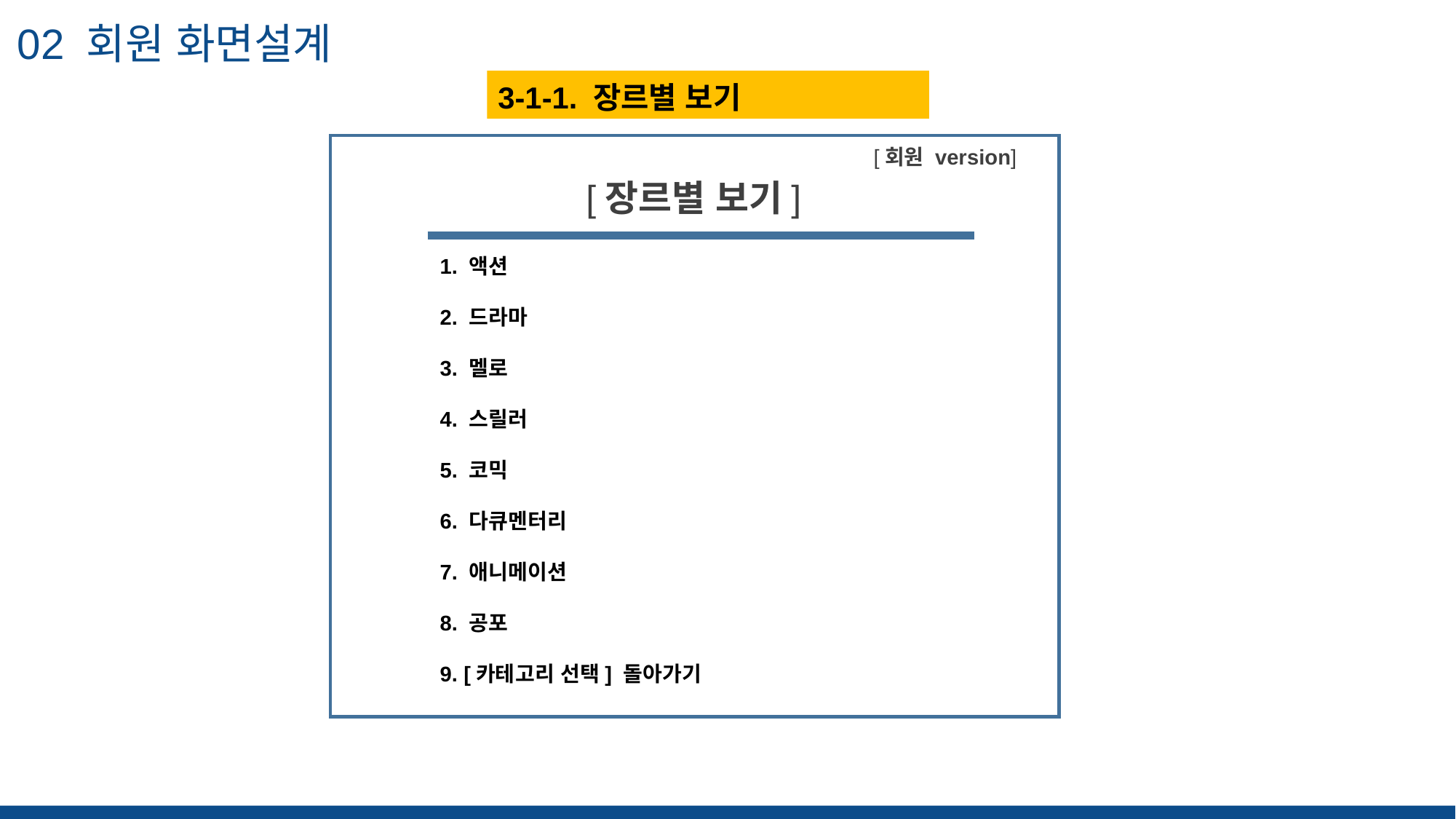

02 회원 화면설계

3-1-1. 장르별 보기
“ 해당 슬라이드의 핵심 을 적어주세요 ”

[회원 version]
 [장르별 보기]
1. 액션

2. 드라마

3. 멜로

4. 스릴러

5. 코믹

6. 다큐멘터리

7. 애니메이션

8. 공포

9. [카테고리 선택] 돌아가기